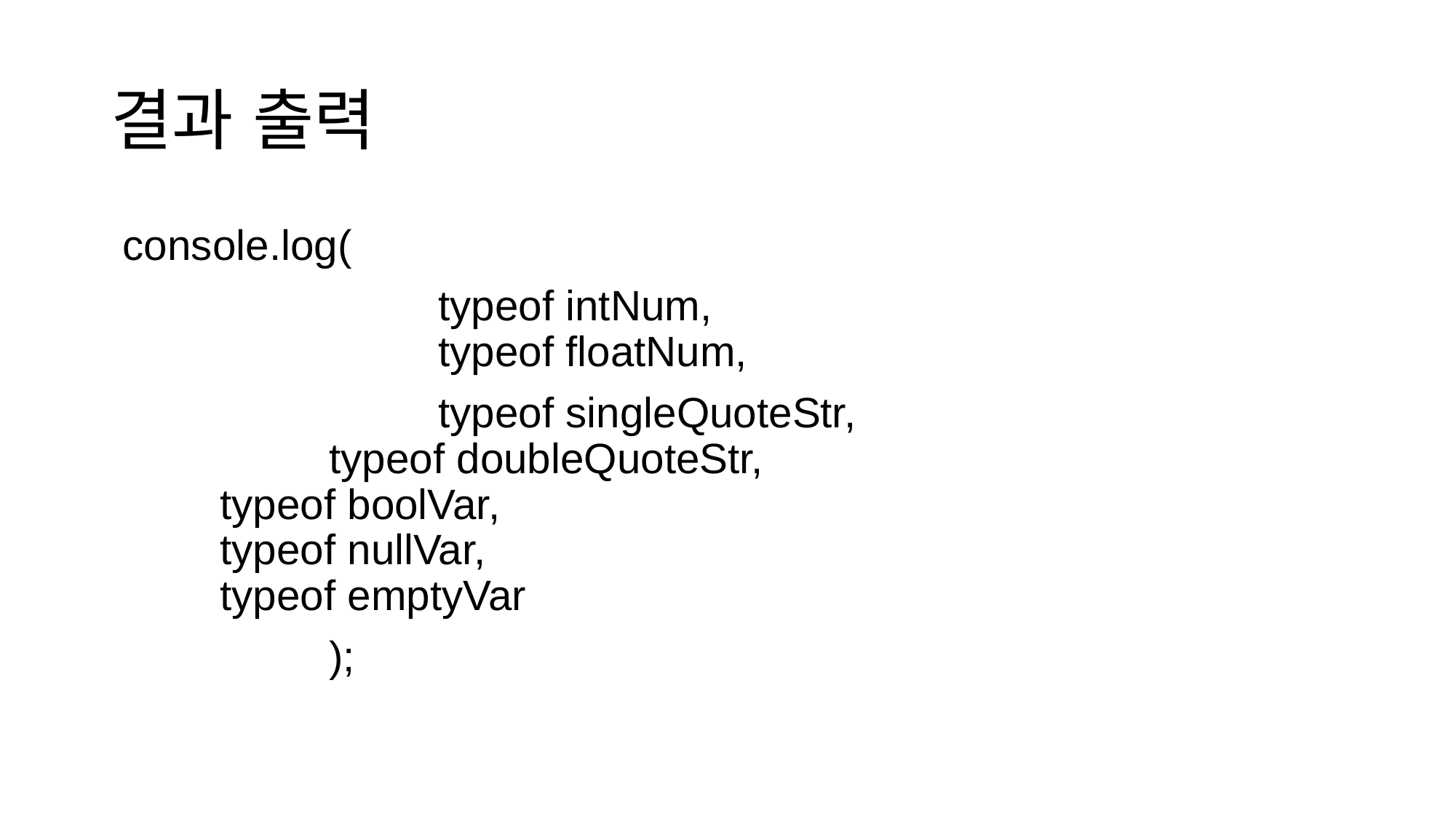

# 결과 출력
 console.log(
			typeof intNum,									typeof floatNum,
			typeof singleQuoteStr, 							typeof doubleQuoteStr,							typeof boolVar,									typeof nullVar,									typeof emptyVar
		);